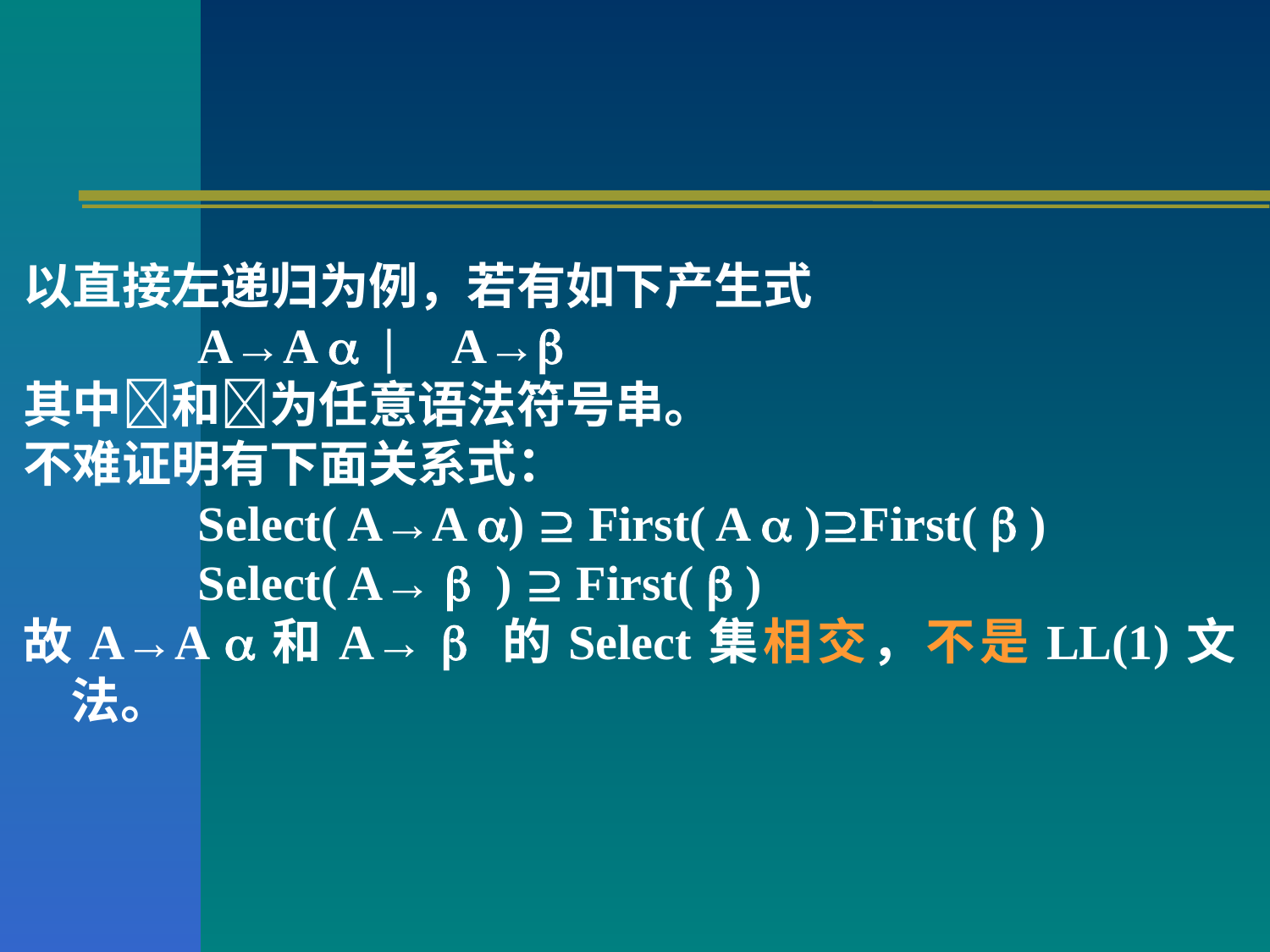

#
以直接左递归为例，若有如下产生式
		A→A α  |	A→β
其中α和β为任意语法符号串。
不难证明有下面关系式：
		Select( A→A α) ⊇ First( A α )⊇First( β )
		Select( A→ β  ) ⊇ First( β )
故A→A α和A→ β 的Select集相交，不是LL(1)文法。